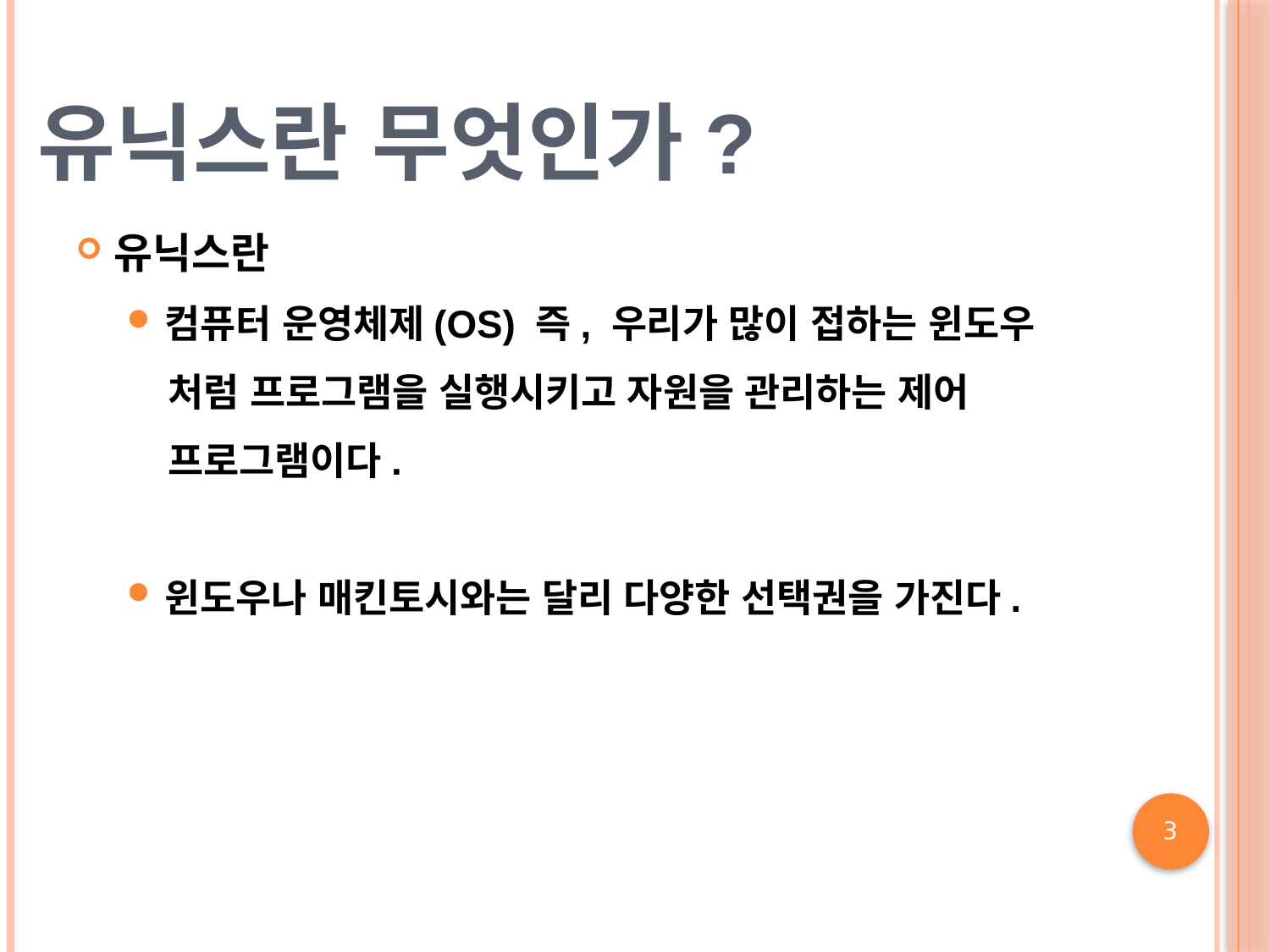

# 유닉스란 무엇인가?
유닉스란
컴퓨터 운영체제(OS) 즉, 우리가 많이 접하는 윈도우
   처럼 프로그램을 실행시키고 자원을 관리하는 제어
   프로그램이다.

윈도우나 매킨토시와는 달리 다양한 선택권을 가진다.
3